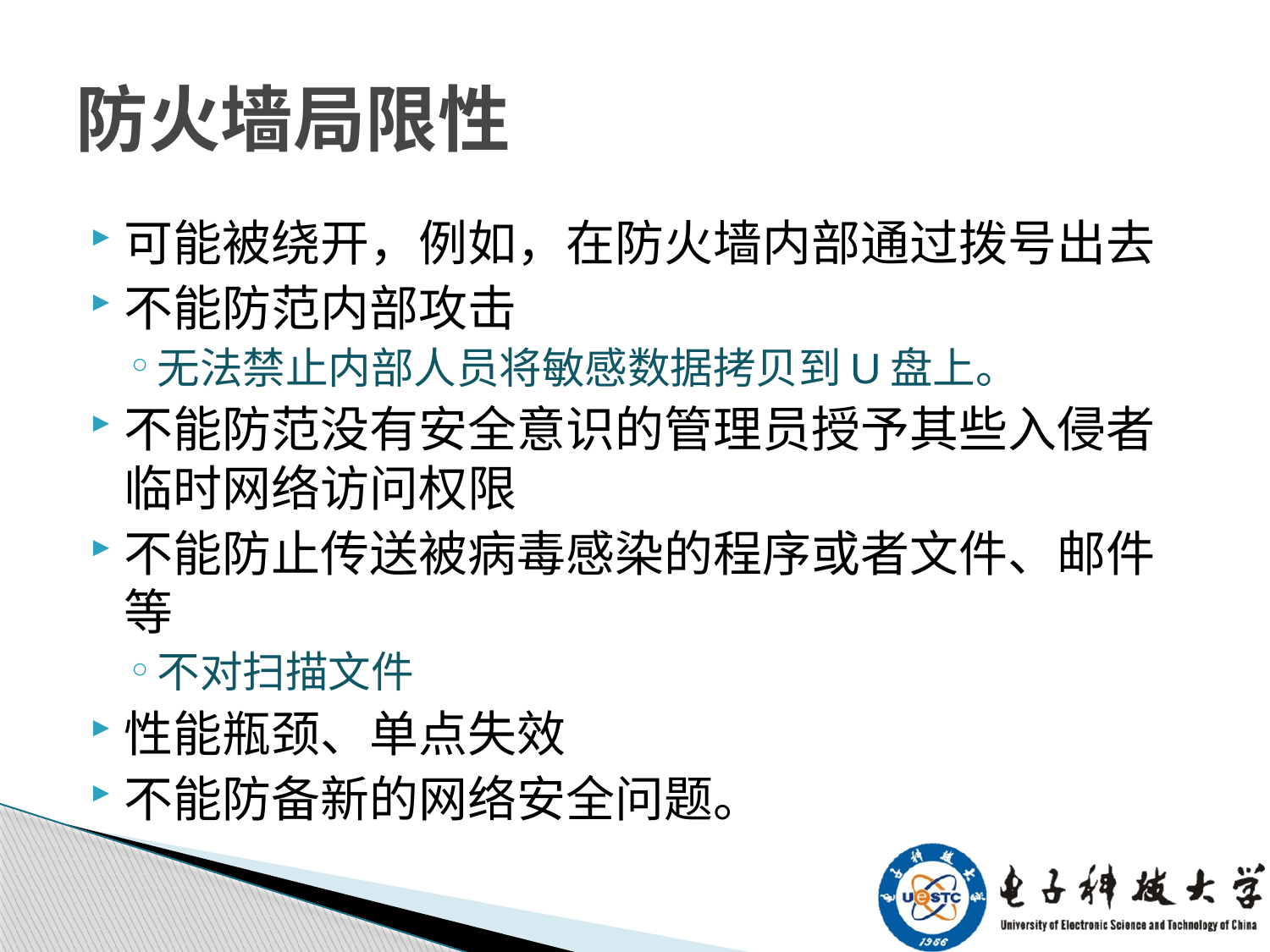

# 防火墙局限性
可能被绕开，例如，在防火墙内部通过拨号出去
不能防范内部攻击
无法禁止内部人员将敏感数据拷贝到U盘上。
不能防范没有安全意识的管理员授予其些入侵者临时网络访问权限
不能防止传送被病毒感染的程序或者文件、邮件等
不对扫描文件
性能瓶颈、单点失效
不能防备新的网络安全问题。